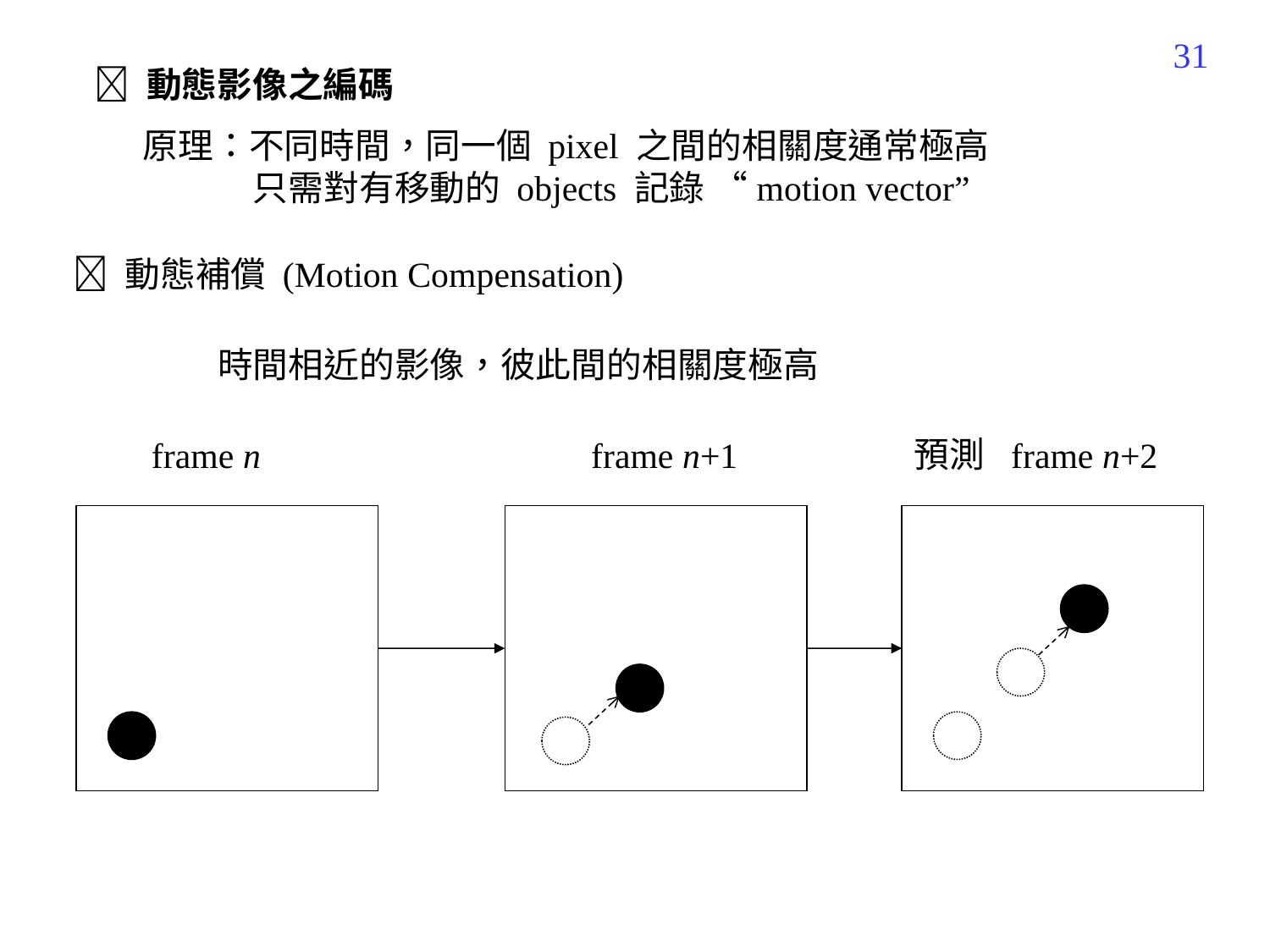

31
• 動態影像之編碼
原理：不同時間，同一個 pixel 之間的相關度通常極高
             只需對有移動的 objects 記錄 “motion vector”
• 動態補償 (Motion Compensation)
 時間相近的影像，彼此間的相關度極高

預測

frame n
frame n+1
frame n+2